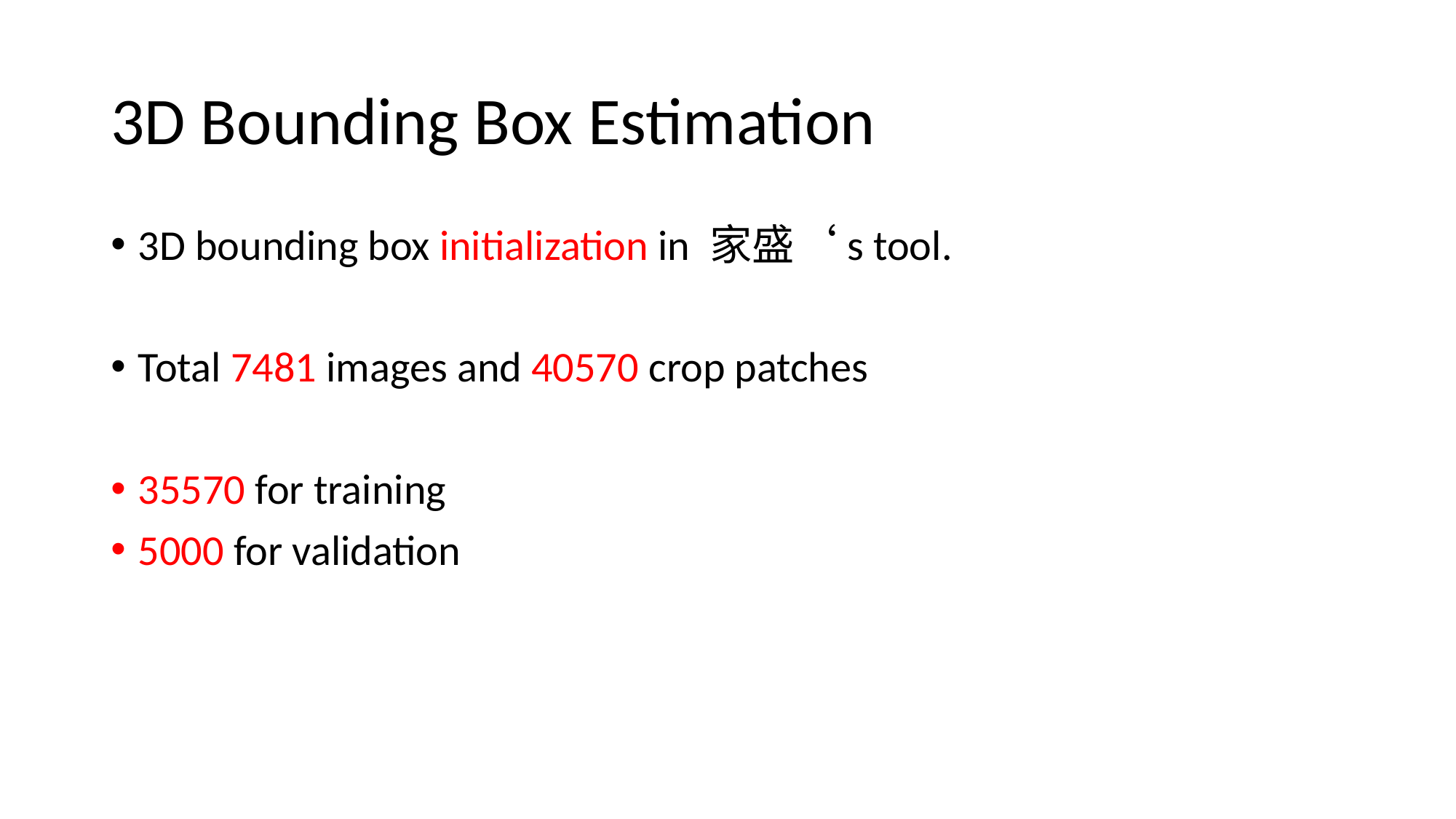

# 3D Bounding Box Estimation
3D bounding box initialization in 家盛‘s tool.

Total 7481 images and 40570 crop patches

35570 for training
5000 for validation